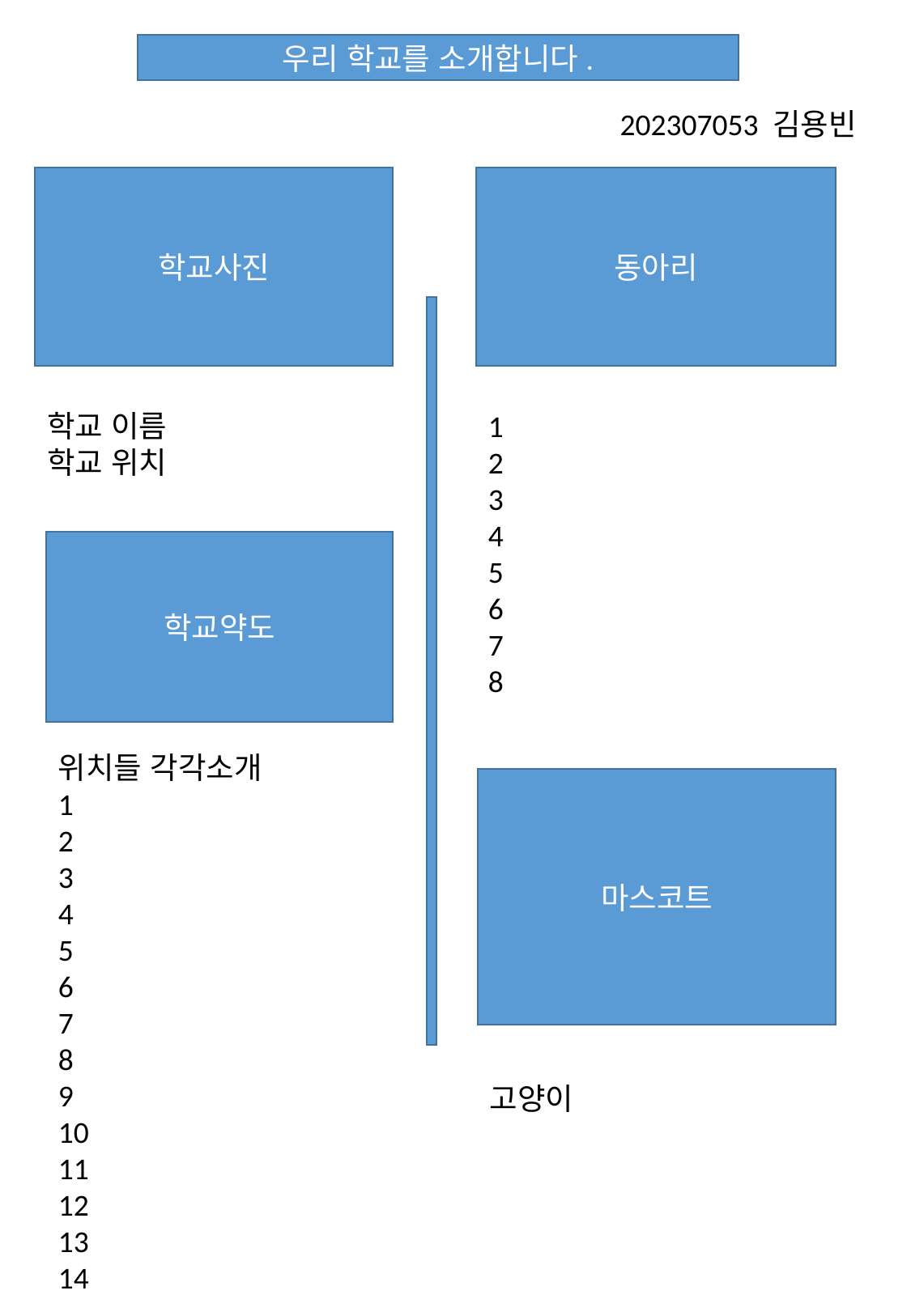

우리 학교를 소개합니다.
202307053 김용빈
학교사진
동아리

학교 이름
학교 위치
1
2
3
4
5
6
7
8
학교약도
위치들 각각소개
1
2
3
4
5
6
7
8
9
10
11
12
13
14
마스코트
고양이